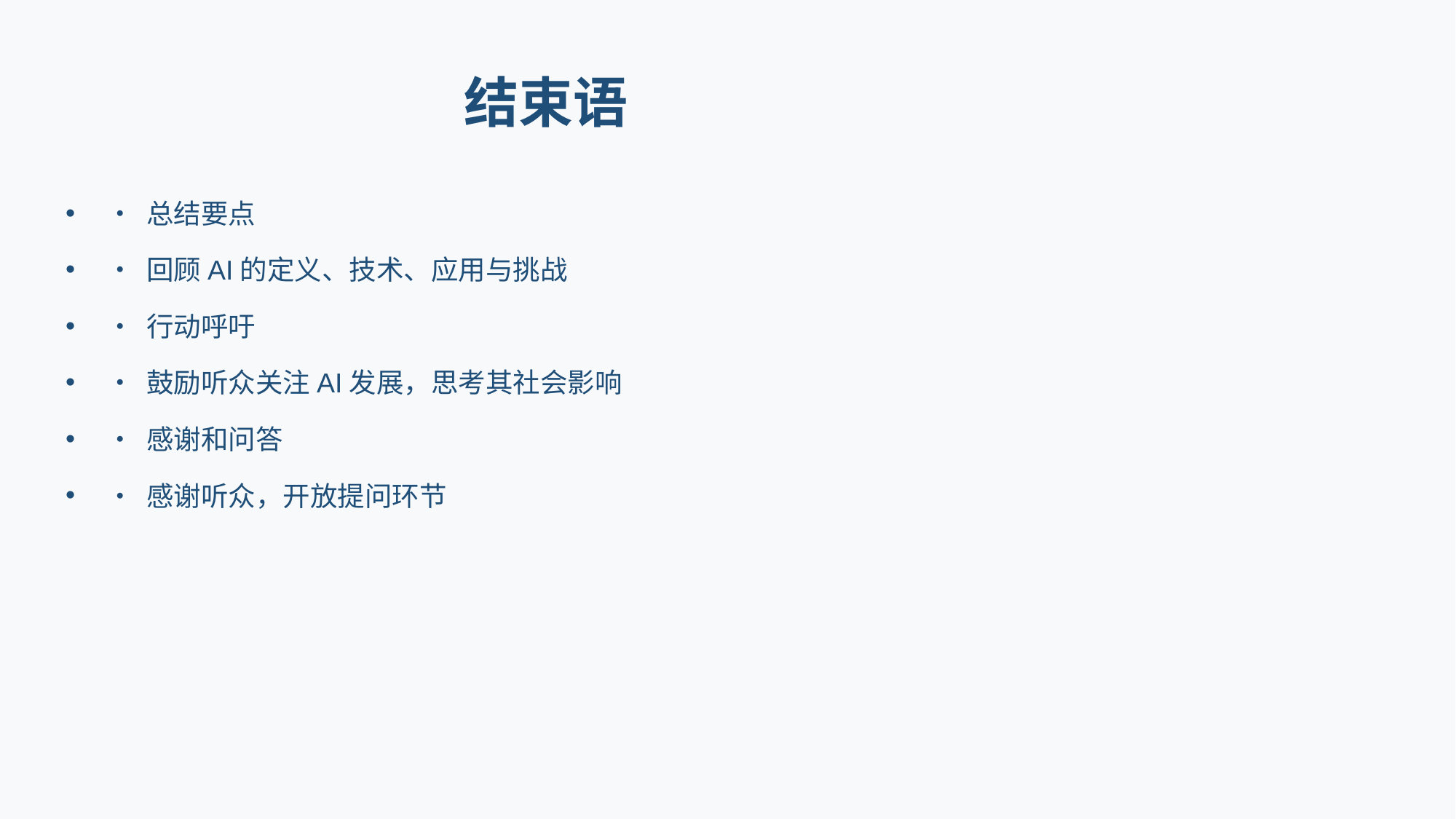

# 结束语
• 总结要点
• 回顾AI的定义、技术、应用与挑战
• 行动呼吁
• 鼓励听众关注AI发展，思考其社会影响
• 感谢和问答
• 感谢听众，开放提问环节